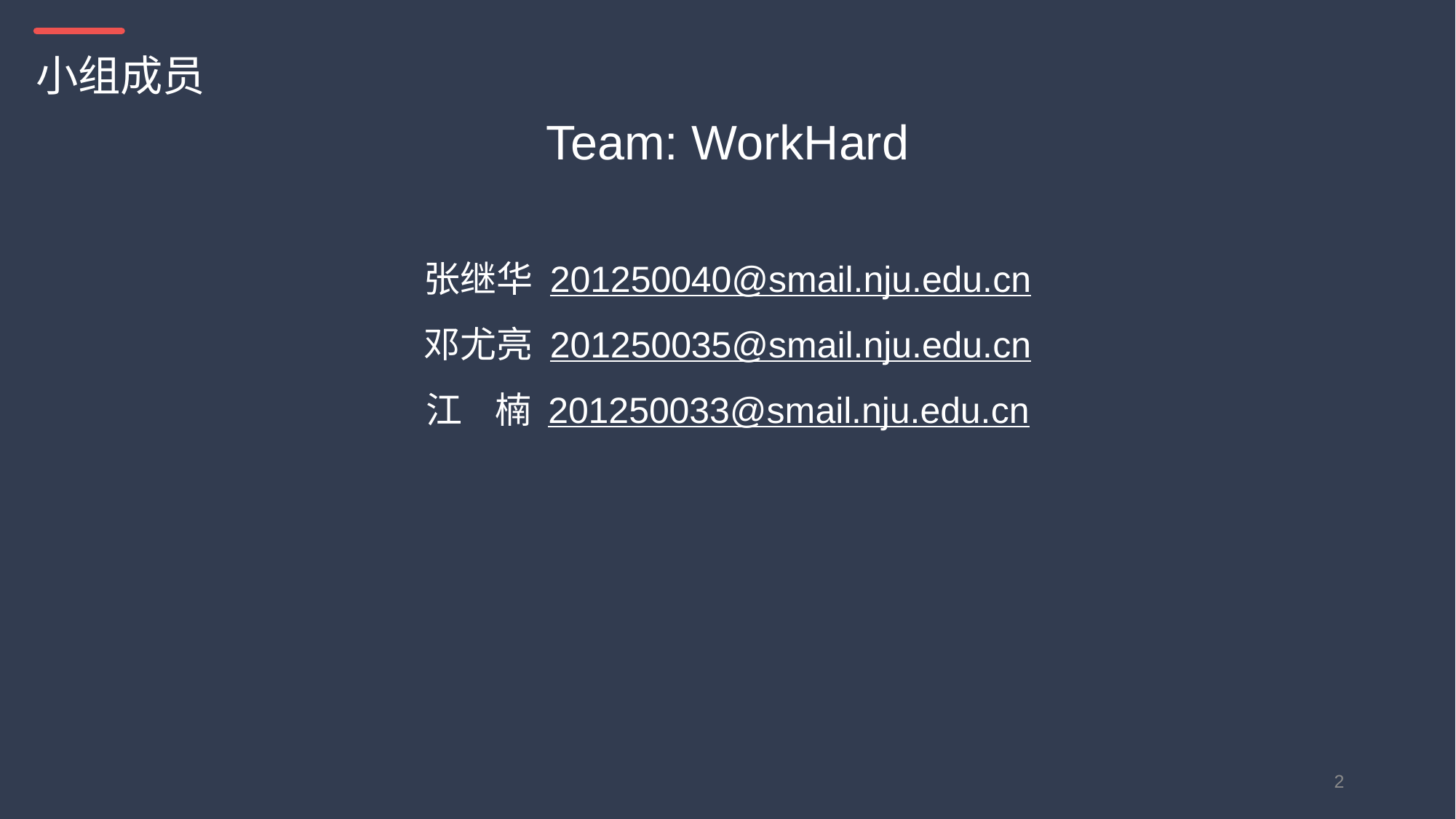

小组成员
Team: WorkHard
张继华 201250040@smail.nju.edu.cn
邓尤亮 201250035@smail.nju.edu.cn
江    楠 201250033@smail.nju.edu.cn
2